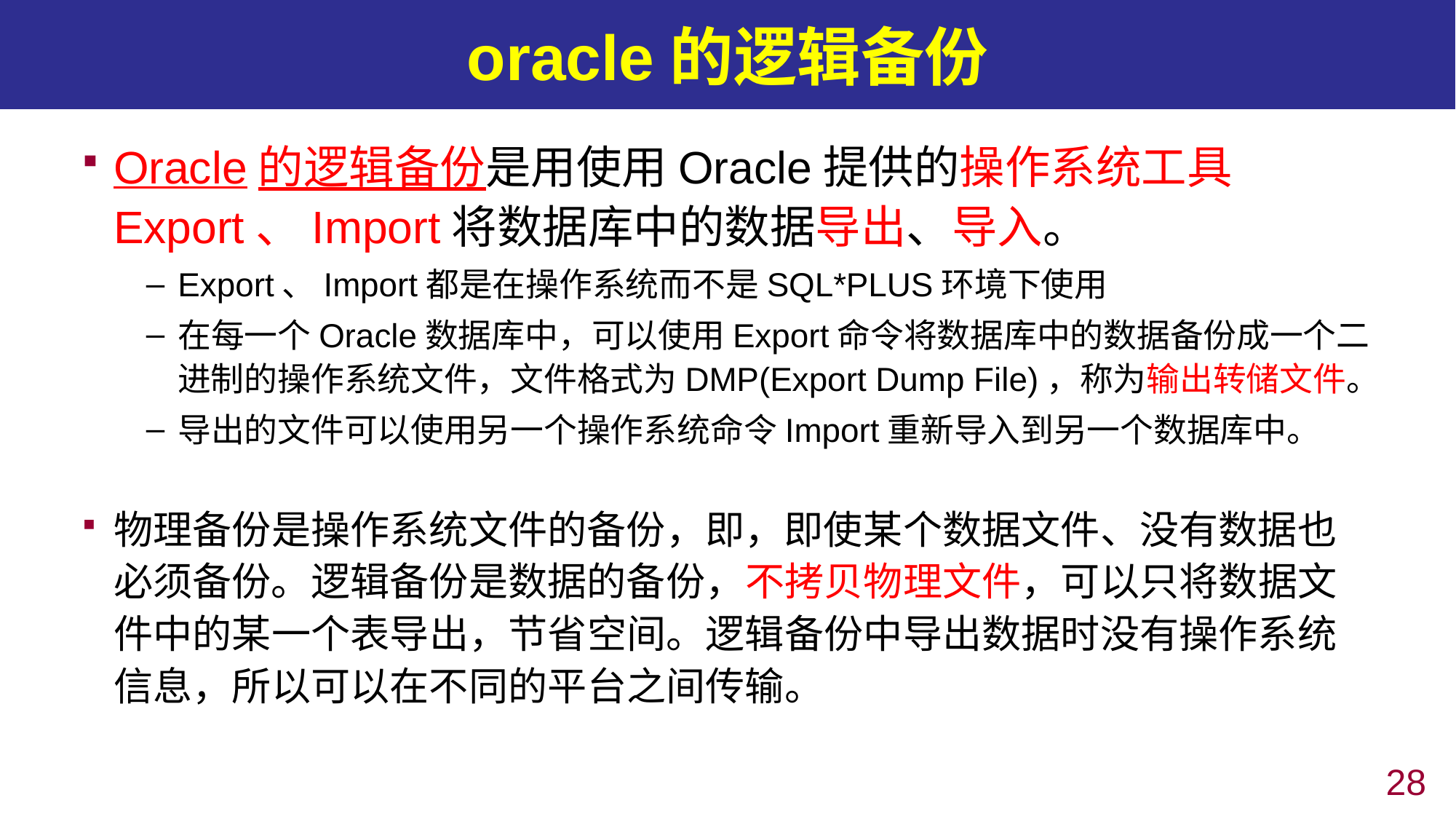

# oracle的逻辑备份
Oracle的逻辑备份是用使用Oracle提供的操作系统工具Export、Import将数据库中的数据导出、导入。
Export、Import都是在操作系统而不是SQL*PLUS环境下使用
在每一个Oracle数据库中，可以使用Export命令将数据库中的数据备份成一个二进制的操作系统文件，文件格式为DMP(Export Dump File)，称为输出转储文件。
导出的文件可以使用另一个操作系统命令Import重新导入到另一个数据库中。

物理备份是操作系统文件的备份，即，即使某个数据文件、没有数据也必须备份。逻辑备份是数据的备份，不拷贝物理文件，可以只将数据文件中的某一个表导出，节省空间。逻辑备份中导出数据时没有操作系统信息，所以可以在不同的平台之间传输。
28